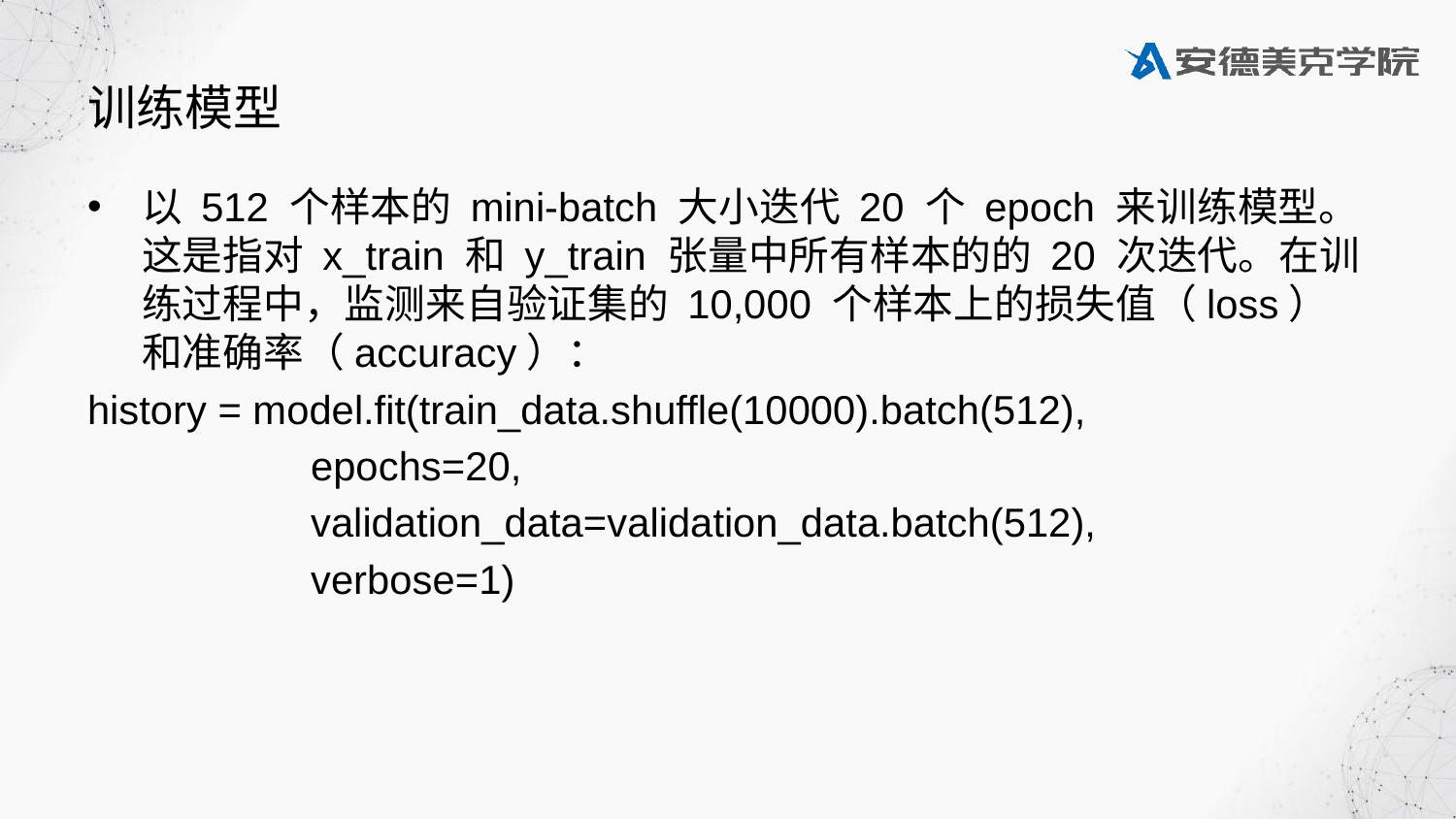

# 训练模型
以 512 个样本的 mini-batch 大小迭代 20 个 epoch 来训练模型。 这是指对 x_train 和 y_train 张量中所有样本的的 20 次迭代。在训练过程中，监测来自验证集的 10,000 个样本上的损失值（loss）和准确率（accuracy）：
history = model.fit(train_data.shuffle(10000).batch(512),
                    epochs=20,
                    validation_data=validation_data.batch(512),
                    verbose=1)